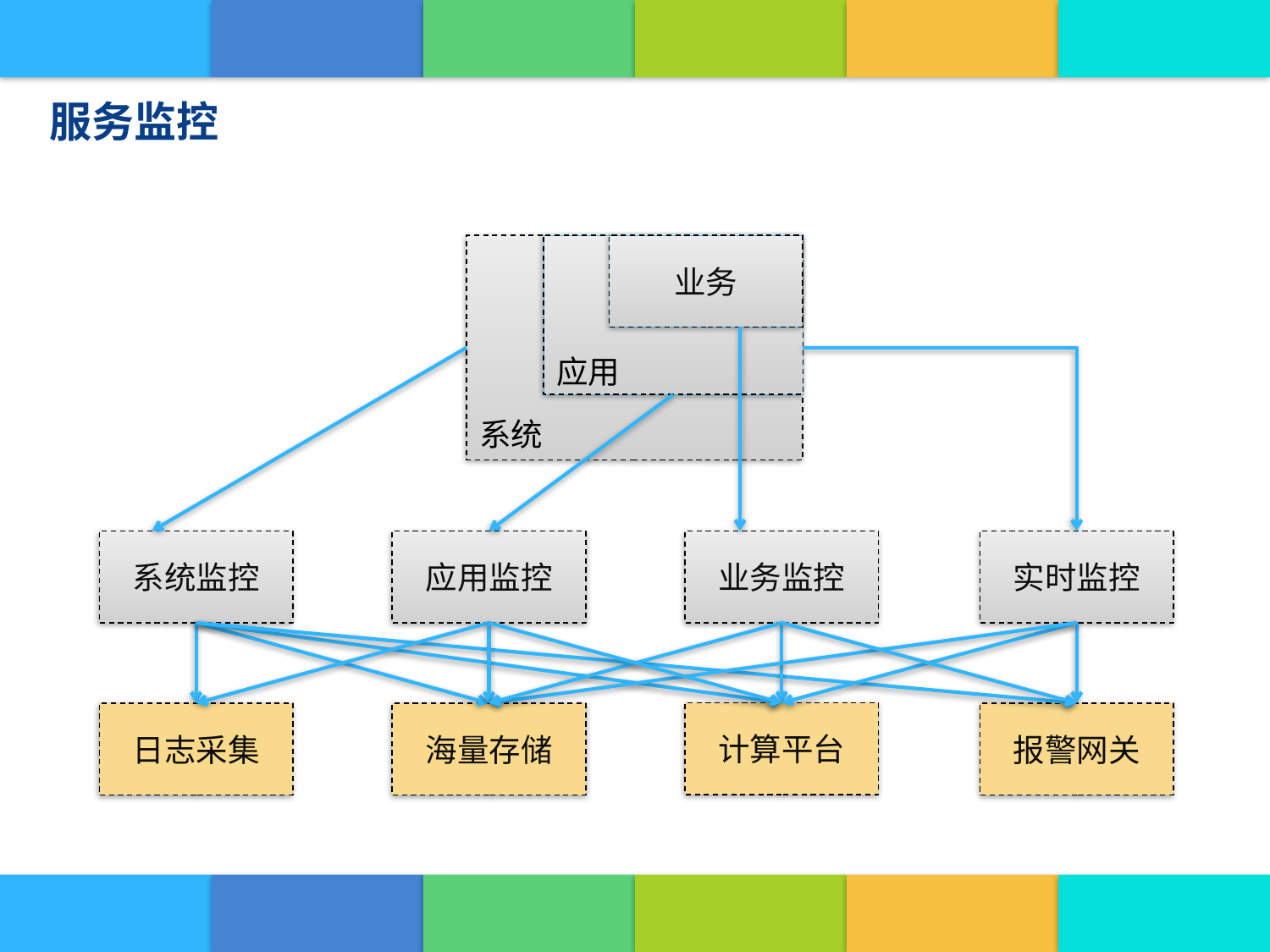

服务监控

业务
应用
系统
系统监控
应用监控
业务监控
实时监控
计算平台
日志采集
海量存储
报警网关